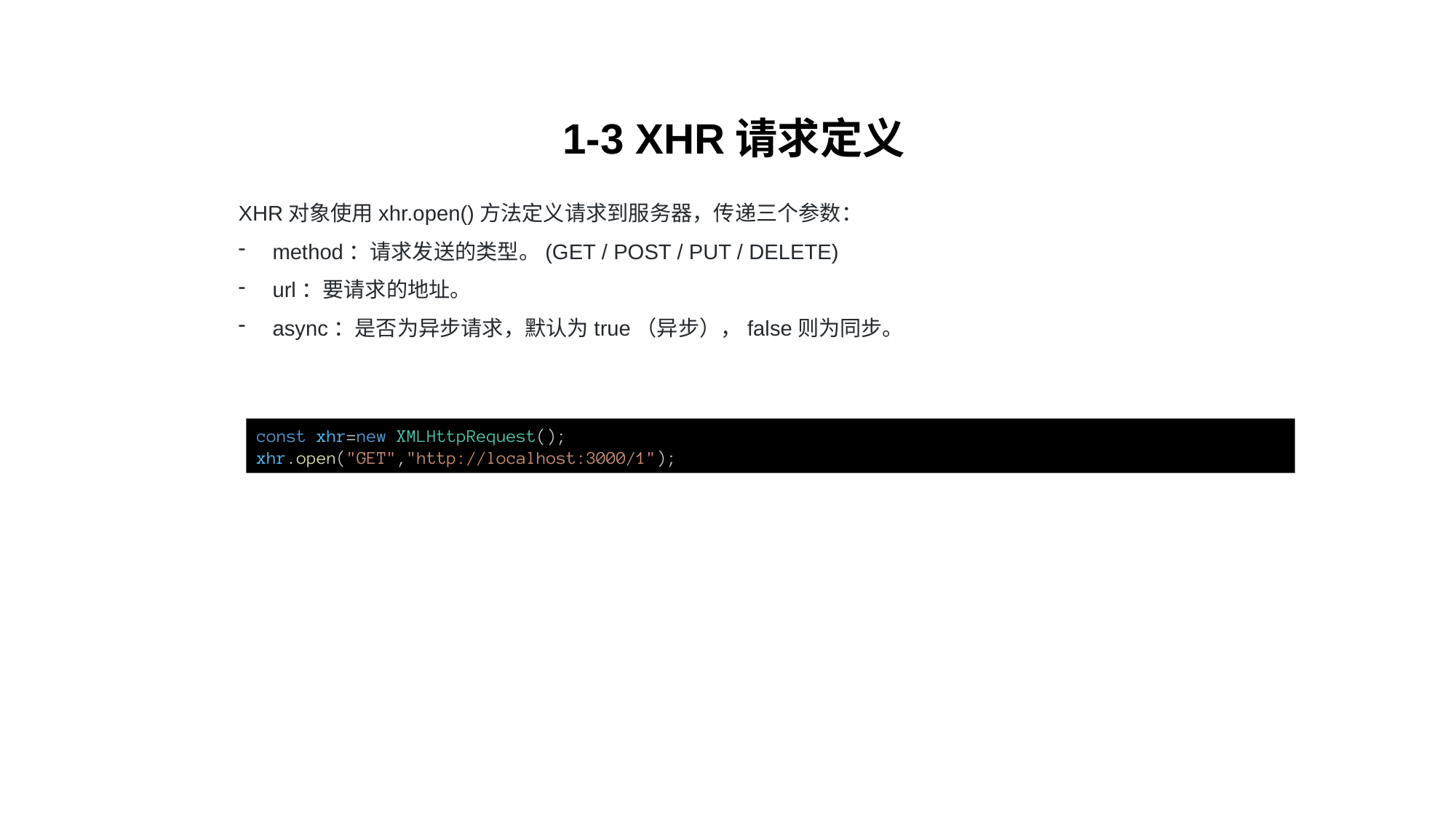

1-3 XHR请求定义
XHR对象使用xhr.open()方法定义请求到服务器，传递三个参数：
method：请求发送的类型。(GET / POST / PUT / DELETE)
url：要请求的地址。
async：是否为异步请求，默认为true（异步），false则为同步。
const xhr=new XMLHttpRequest();
xhr.open("GET","http://localhost:3000/1");